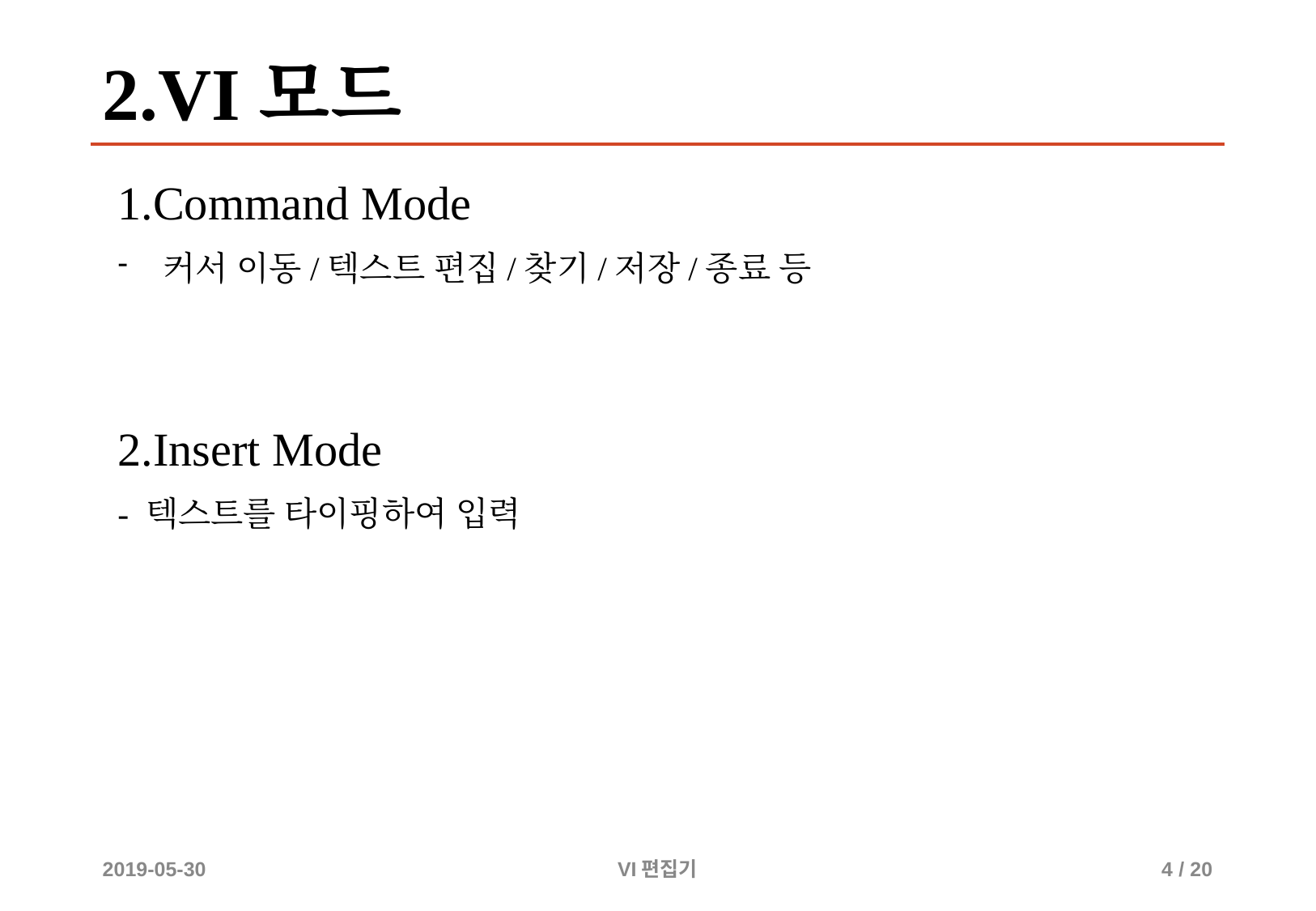

# 2.VI모드
1.Command Mode
커서 이동/텍스트 편집/찾기/저장/종료 등

2.Insert Mode
- 텍스트를 타이핑하여 입력
2019-05-30
VI편집기
4 / 20